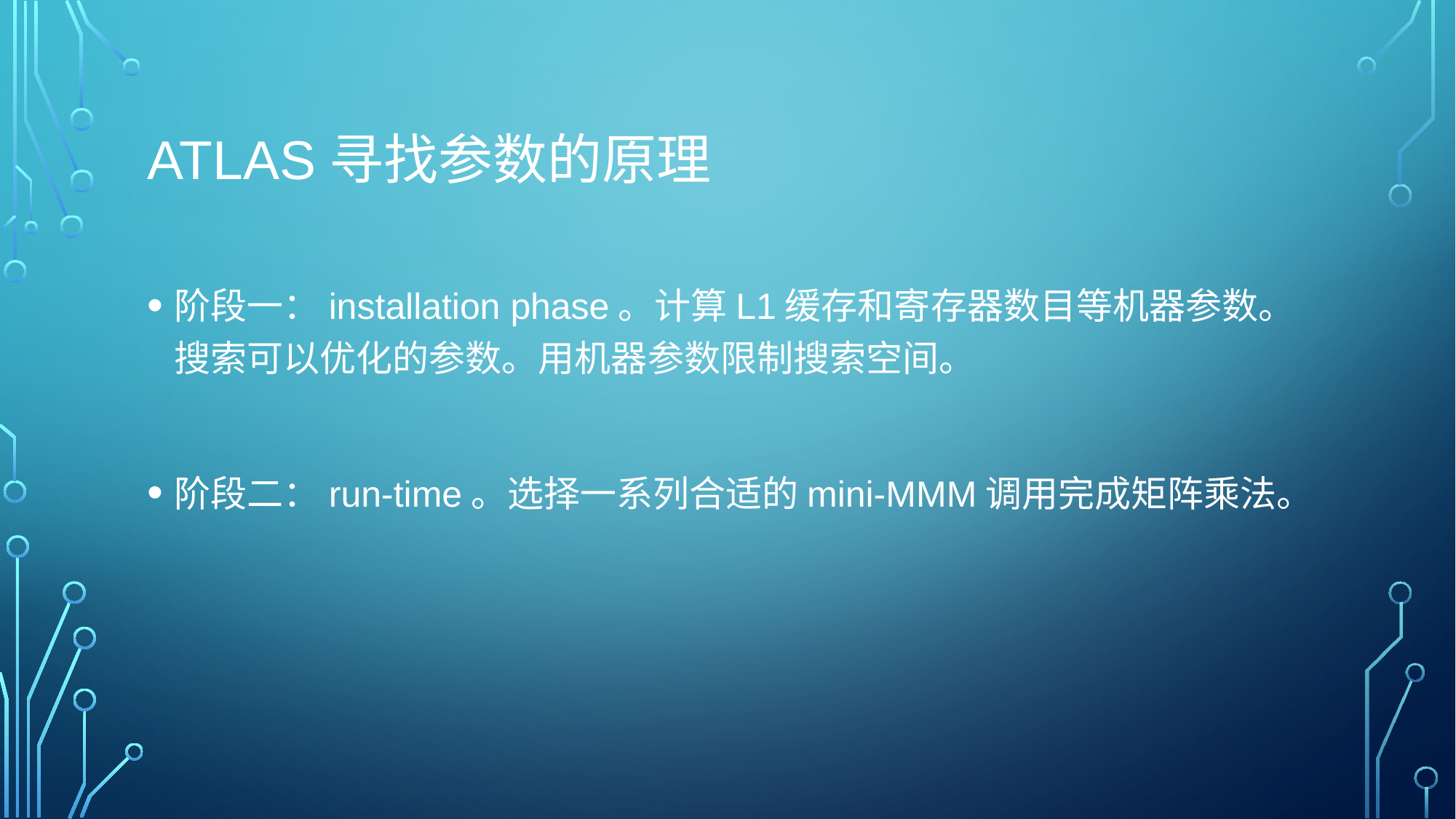

# ATLAS寻找参数的原理
阶段一：installation phase。计算L1缓存和寄存器数目等机器参数。搜索可以优化的参数。用机器参数限制搜索空间。

阶段二：run-time。选择一系列合适的mini-MMM调用完成矩阵乘法。